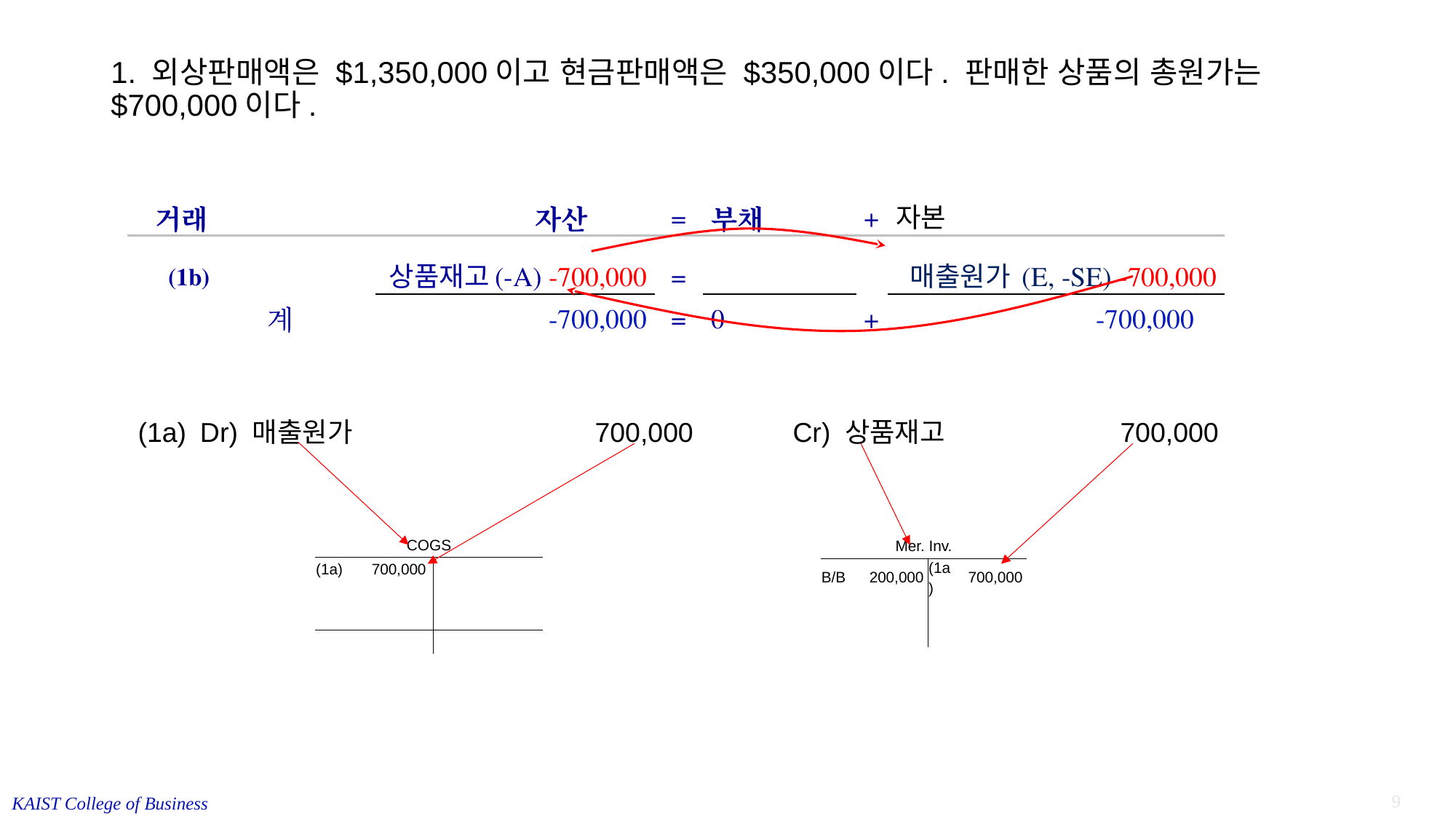

# 1. 외상판매액은 $1,350,000이고 현금판매액은 $350,000이다. 판매한 상품의 총원가는 $700,000이다.
|  |  |  |  |  |  |  |  |  |  |  |  |  |  |  |
| --- | --- | --- | --- | --- | --- | --- | --- | --- | --- | --- | --- | --- | --- | --- |
| 거래 |  |  |  |  |  | 자산 |  |  | = | 부채 | + | 자본 |  |  |
| (1b) |  |  |  |  | 상품재고(-A) -700,000 |  |  |  | = |  |  | 매출원가 (E, -SE) -700,000 |  |  |
|  |  |  |  | 계 | -700,000 |  |  |  | = | 0 | + | -700,000 |  |  |
|  |  |  |  |  |  |  |  |  |  |  |  |  |  |  |

(1a)	 Dr) 매출원가 	   	700,000      		Cr) 상품재고		700,000
| COGS |  |  |  |
| --- | --- | --- | --- |
| (1a) | 700,000 |  |  |
|  |  |  |  |
|  |  |  |  |
|  |  |  |  |
| Mer. Inv. |  |  |  |
| --- | --- | --- | --- |
| B/B | 200,000 | (1a) | 700,000 |
|  |  |  |  |
|  |  |  |  |